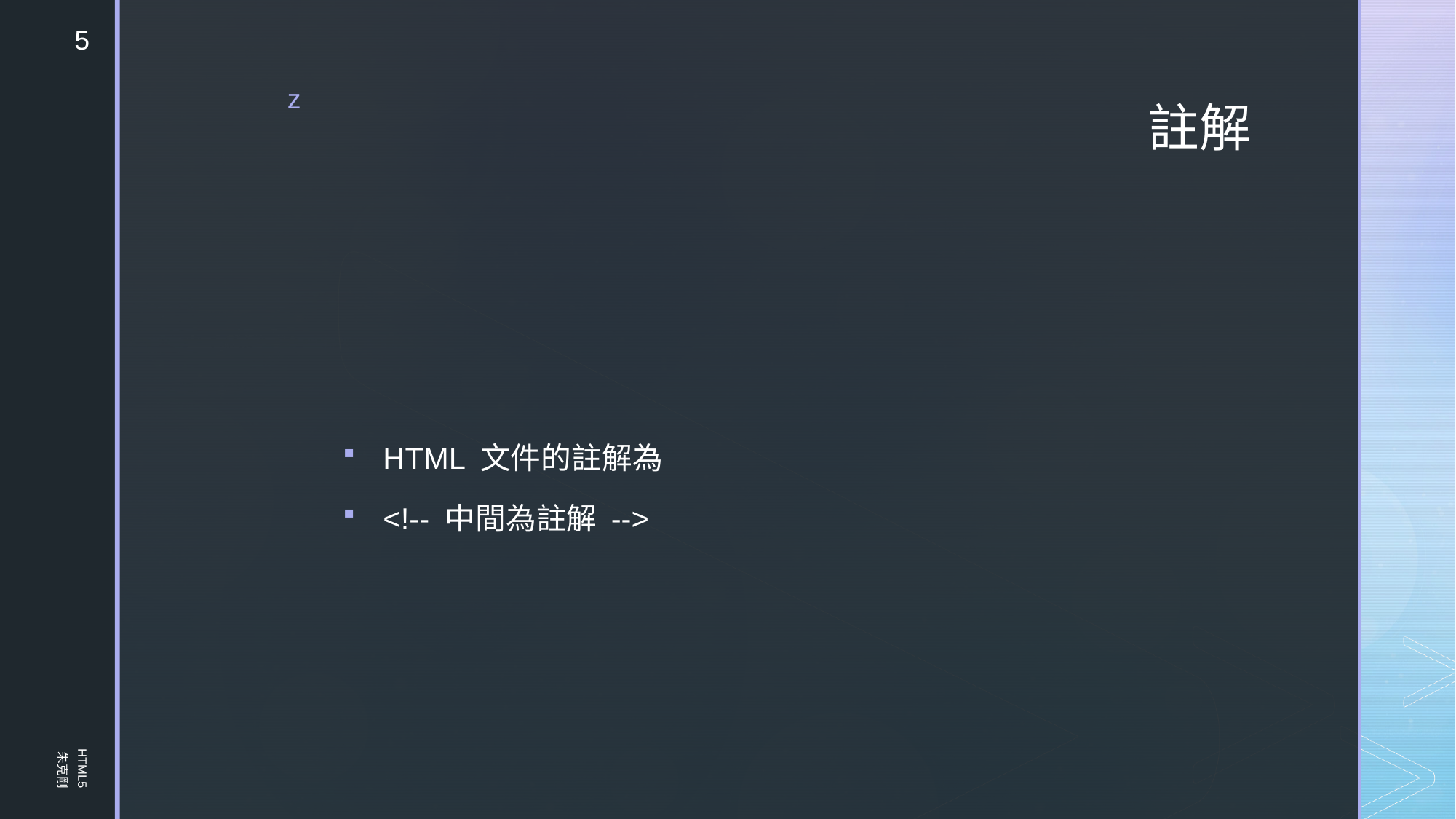

5
# 註解
HTML 文件的註解為
<!-- 中間為註解 -->
HTML5
朱克剛